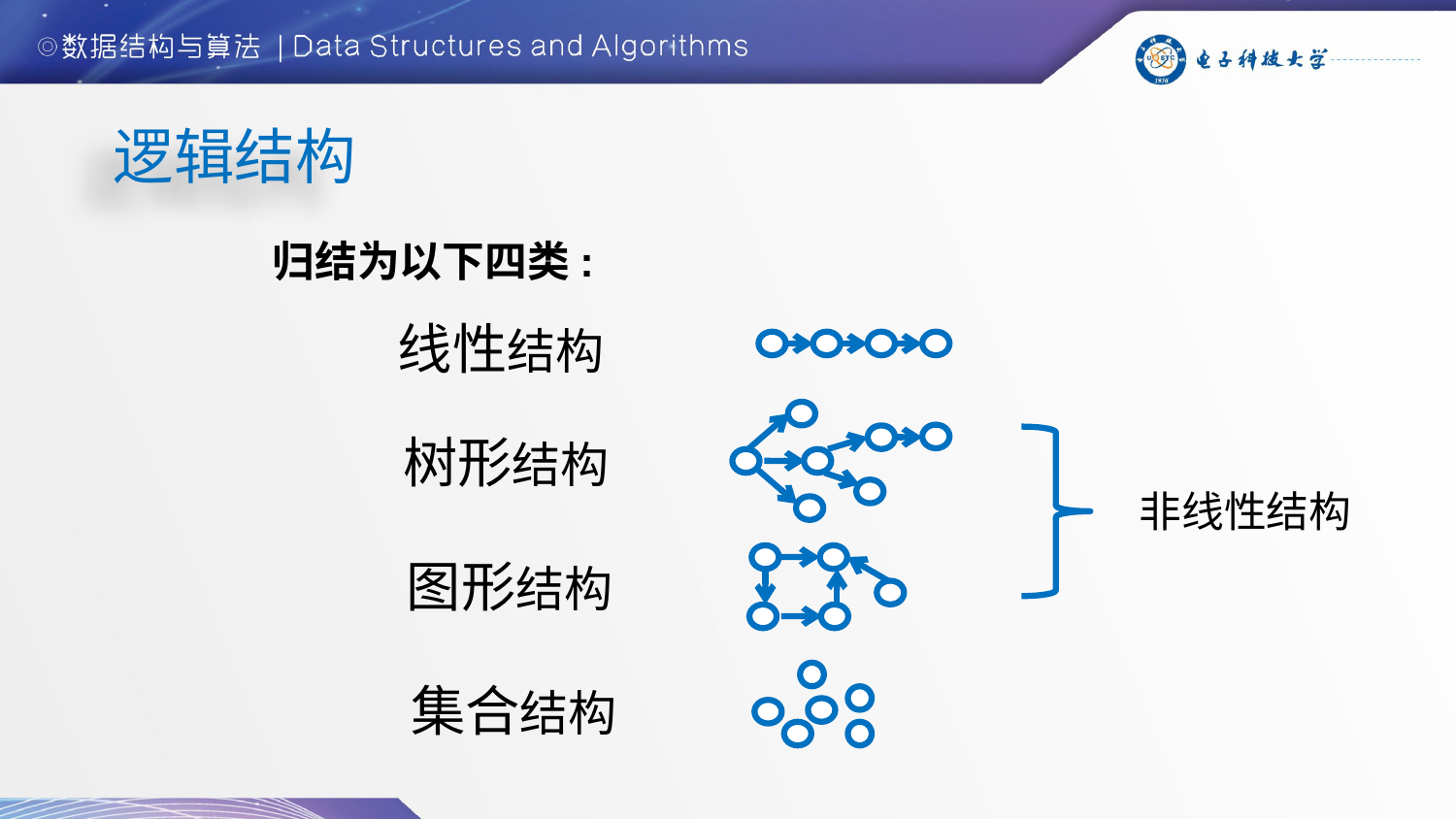

逻辑结构
 归结为以下四类:
线性结构

树形结构

非线性结构
图形结构

集合结构